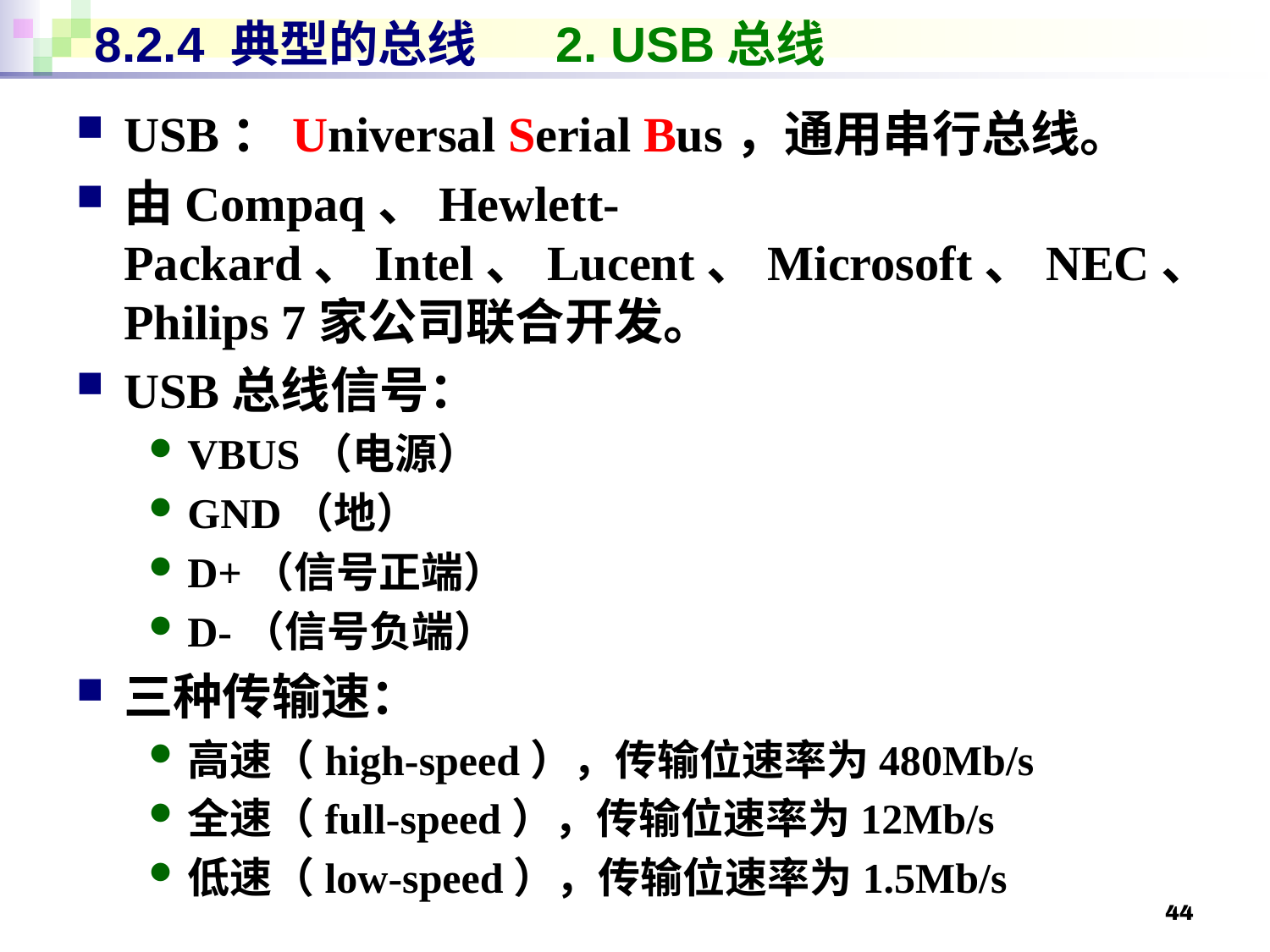

# 8.2.4 典型的总线      2. USB总线
USB：Universal Serial Bus，通用串行总线。
由Compaq、Hewlett-Packard、Intel、Lucent、Microsoft、NEC、Philips 7家公司联合开发。
USB总线信号：
VBUS（电源）
GND（地）
D+（信号正端）
D-（信号负端）
三种传输速：
高速（high-speed），传输位速率为480Mb/s
全速（full-speed），传输位速率为12Mb/s
低速（low-speed），传输位速率为1.5Mb/s
44